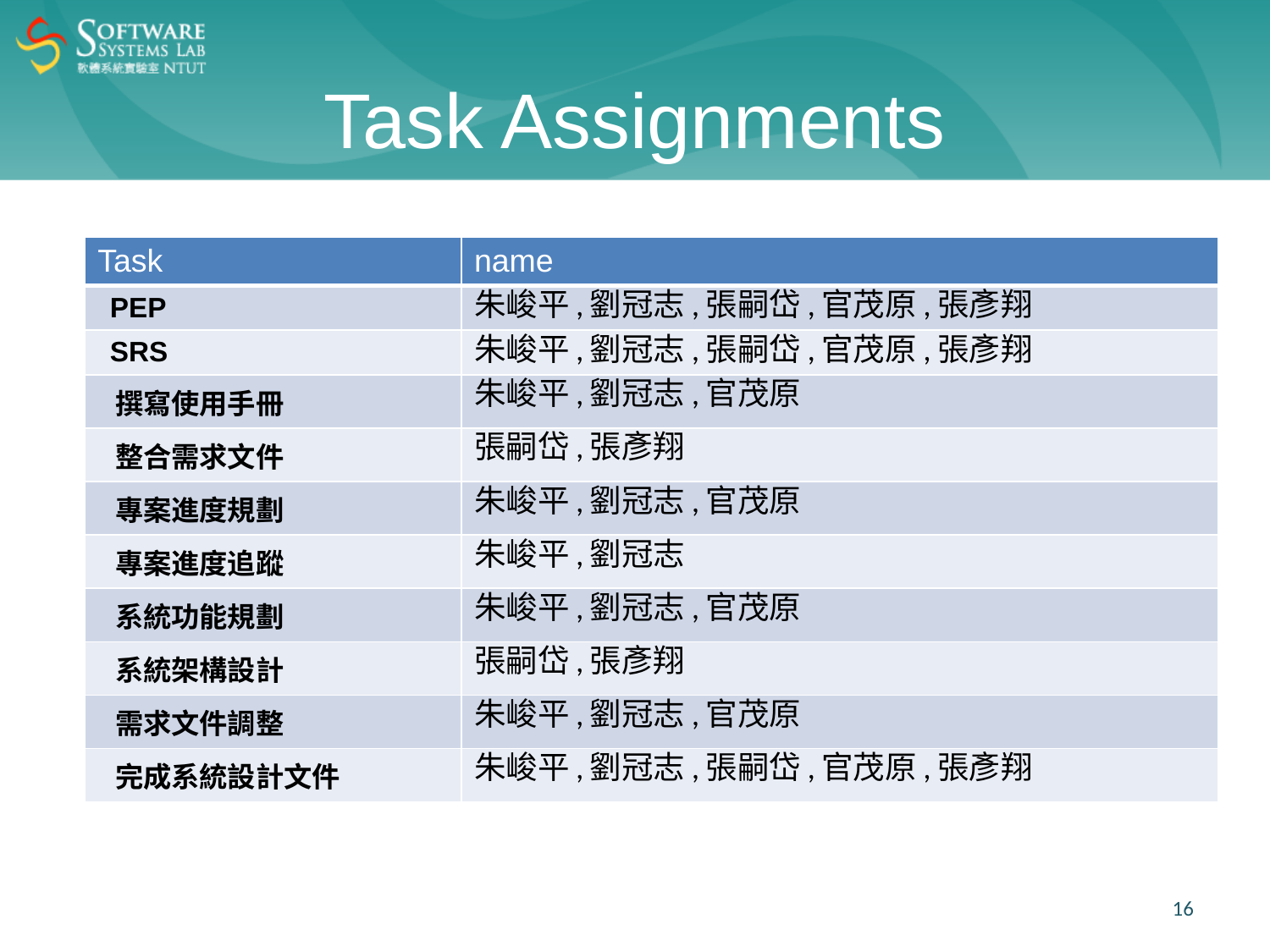

# Task Assignments
| Task | name |
| --- | --- |
| PEP | 朱峻平,劉冠志,張嗣岱,官茂原,張彥翔 |
| SRS | 朱峻平,劉冠志,張嗣岱,官茂原,張彥翔 |
| 撰寫使用手冊 | 朱峻平,劉冠志,官茂原 |
| 整合需求文件 | 張嗣岱,張彥翔 |
| 專案進度規劃 | 朱峻平,劉冠志,官茂原 |
| 專案進度追蹤 | 朱峻平,劉冠志 |
| 系統功能規劃 | 朱峻平,劉冠志,官茂原 |
| 系統架構設計 | 張嗣岱,張彥翔 |
| 需求文件調整 | 朱峻平,劉冠志,官茂原 |
| 完成系統設計文件 | 朱峻平,劉冠志,張嗣岱,官茂原,張彥翔 |
16